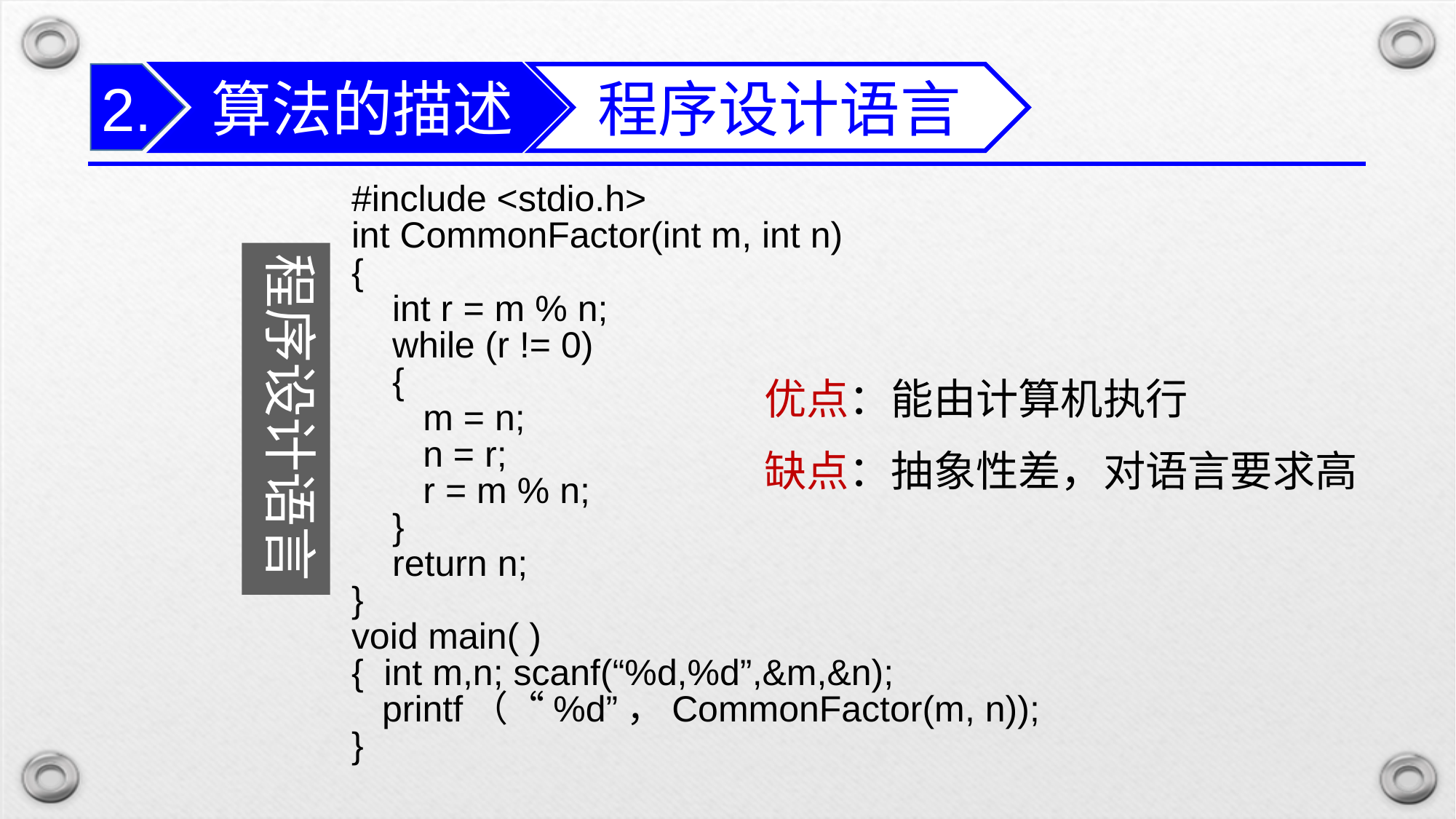

算法的描述

2.
程序设计语言
#include <stdio.h>
int CommonFactor(int m, int n)
{
    int r = m % n;
    while (r != 0)
    {
       m = n;
       n = r;
       r = m % n;
    }
    return n;
}
void main( )
{  int m,n; scanf(“%d,%d”,&m,&n);
   printf（“%d”，CommonFactor(m, n));
}
程序设计语言
优点：能由计算机执行
缺点：抽象性差，对语言要求高